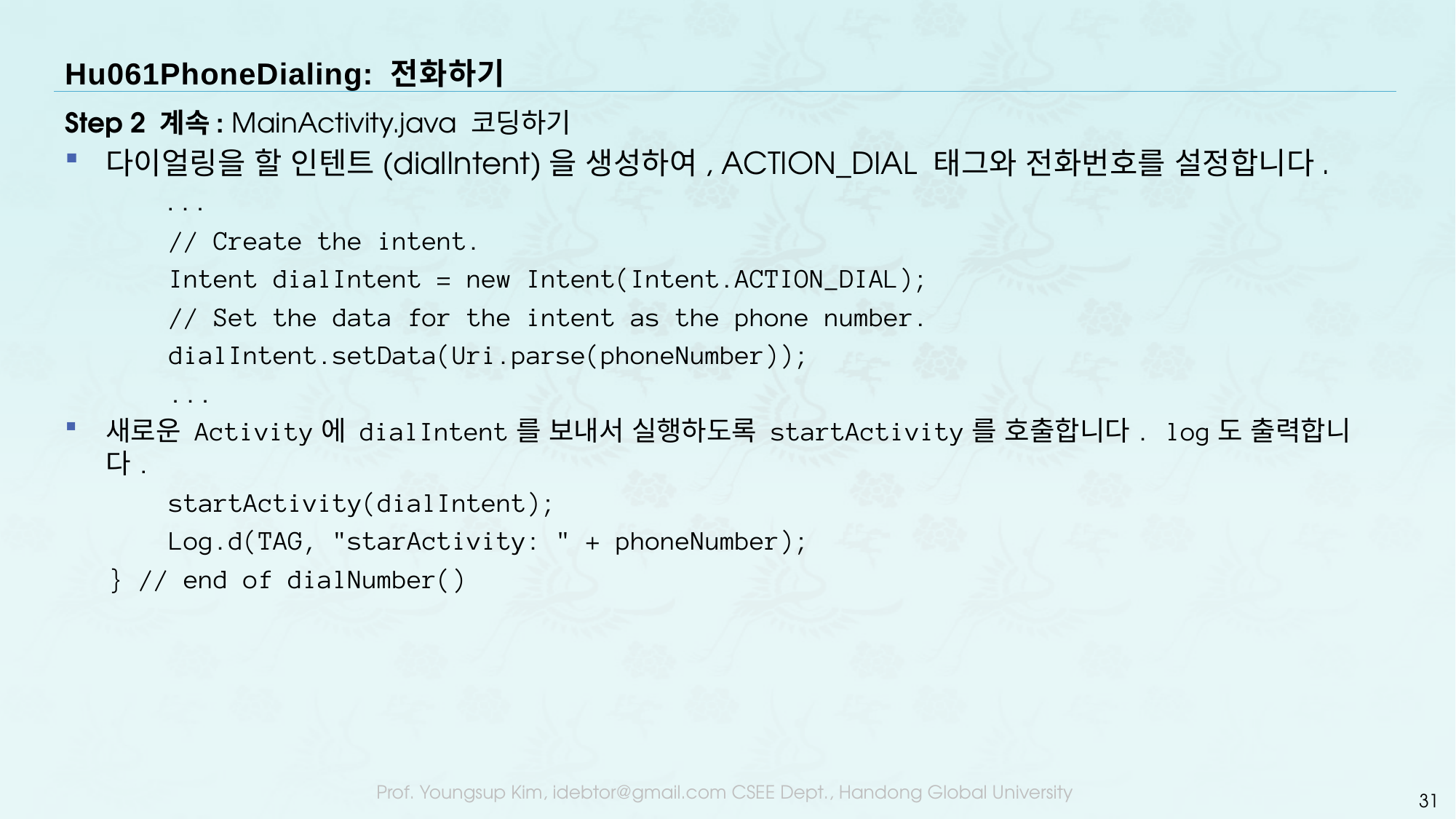

# Hu061PhoneDialing: 전화하기
Step 2 계속: MainActivity.java 코딩하기
다이얼링을 할 인텐트(dialIntent)을 생성하여, ACTION_DIAL 태그와 전화번호를 설정합니다.
       ...
       // Create the intent.
       Intent dialIntent = new Intent(Intent.ACTION_DIAL);
       // Set the data for the intent as the phone number.
       dialIntent.setData(Uri.parse(phoneNumber));
       ...
새로운 Activity에 dialIntent를 보내서 실행하도록 startActivity를 호출합니다. log도 출력합니다.
       startActivity(dialIntent);
       Log.d(TAG, "starActivity: " + phoneNumber);
   } // end of dialNumber()

31